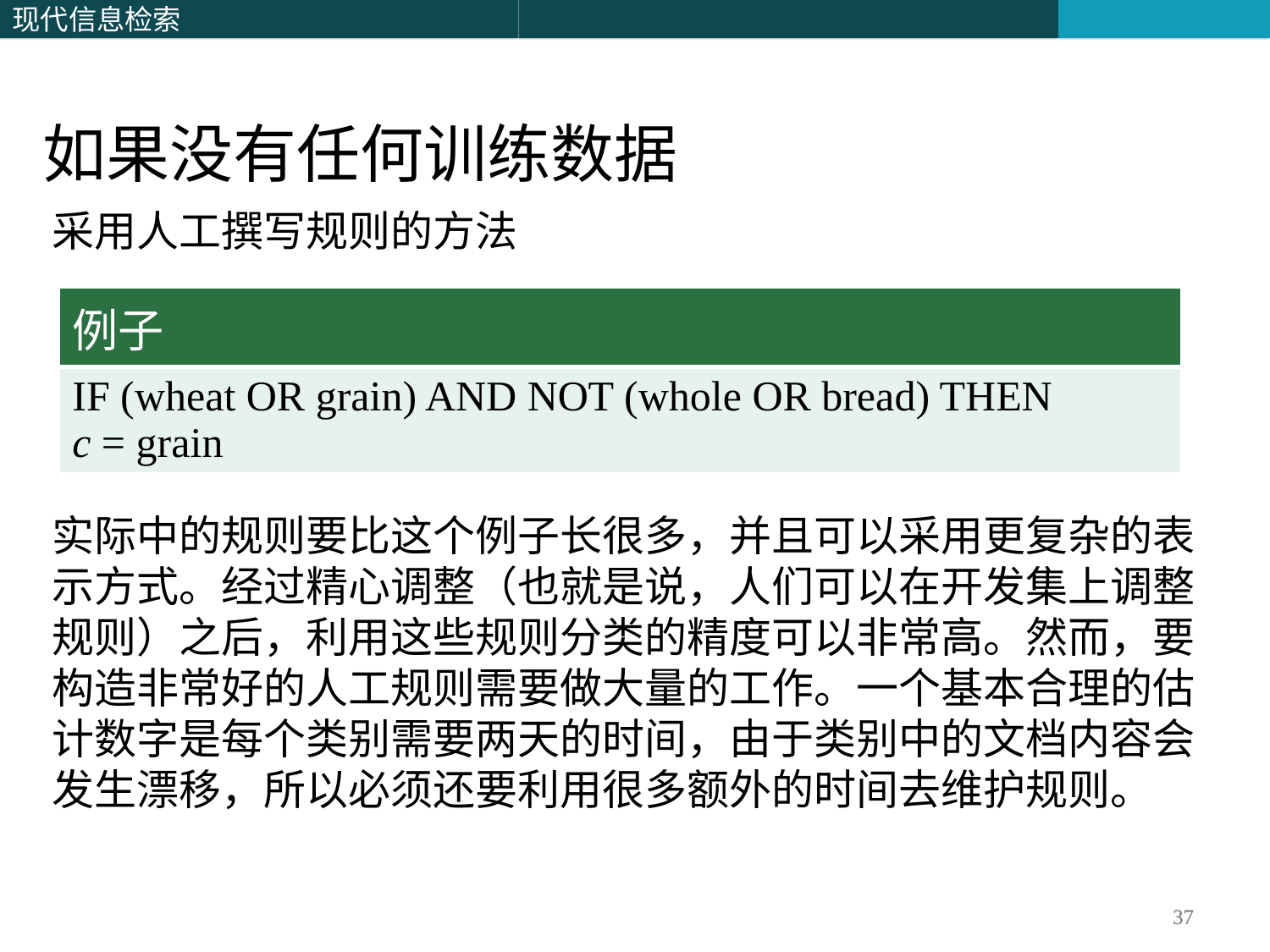

如果没有任何训练数据
采用人工撰写规则的方法

实际中的规则要比这个例子长很多，并且可以采用更复杂的表示方式。经过精心调整（也就是说，人们可以在开发集上调整规则）之后，利用这些规则分类的精度可以非常高。然而，要构造非常好的人工规则需要做大量的工作。一个基本合理的估计数字是每个类别需要两天的时间，由于类别中的文档内容会发生漂移，所以必须还要利用很多额外的时间去维护规则。
| 例子 |
| --- |
| IF (wheat OR grain) AND NOT (whole OR bread) THEN c = grain |
37
37